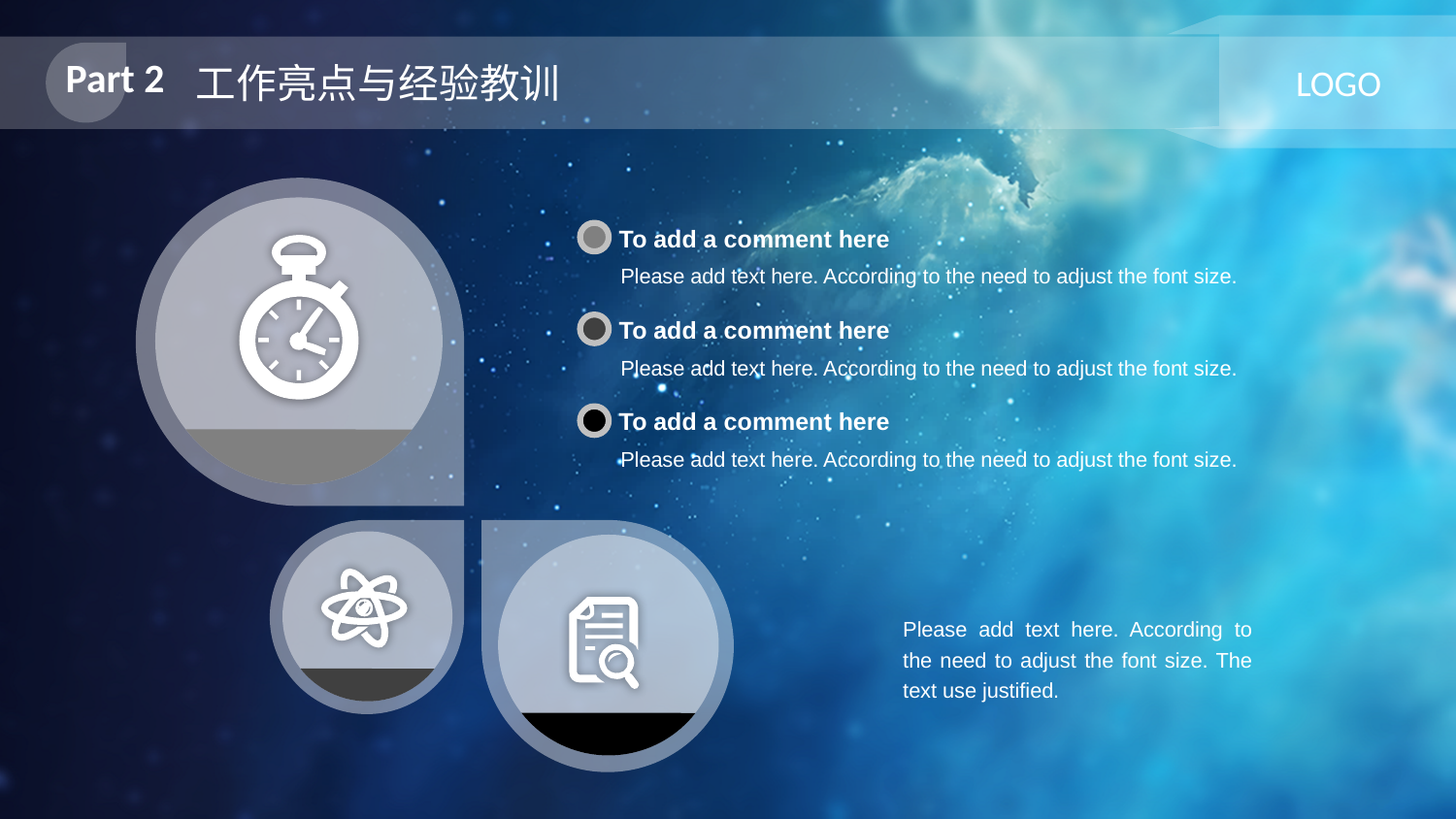

Part 2
工作亮点与经验教训
LOGO

To add a comment here

Please add text here. According to the need to adjust the font size.
To add a comment here

Please add text here. According to the need to adjust the font size.
To add a comment here

Please add text here. According to the need to adjust the font size.

Please add text here. According to the need to adjust the font size. The text use justified.